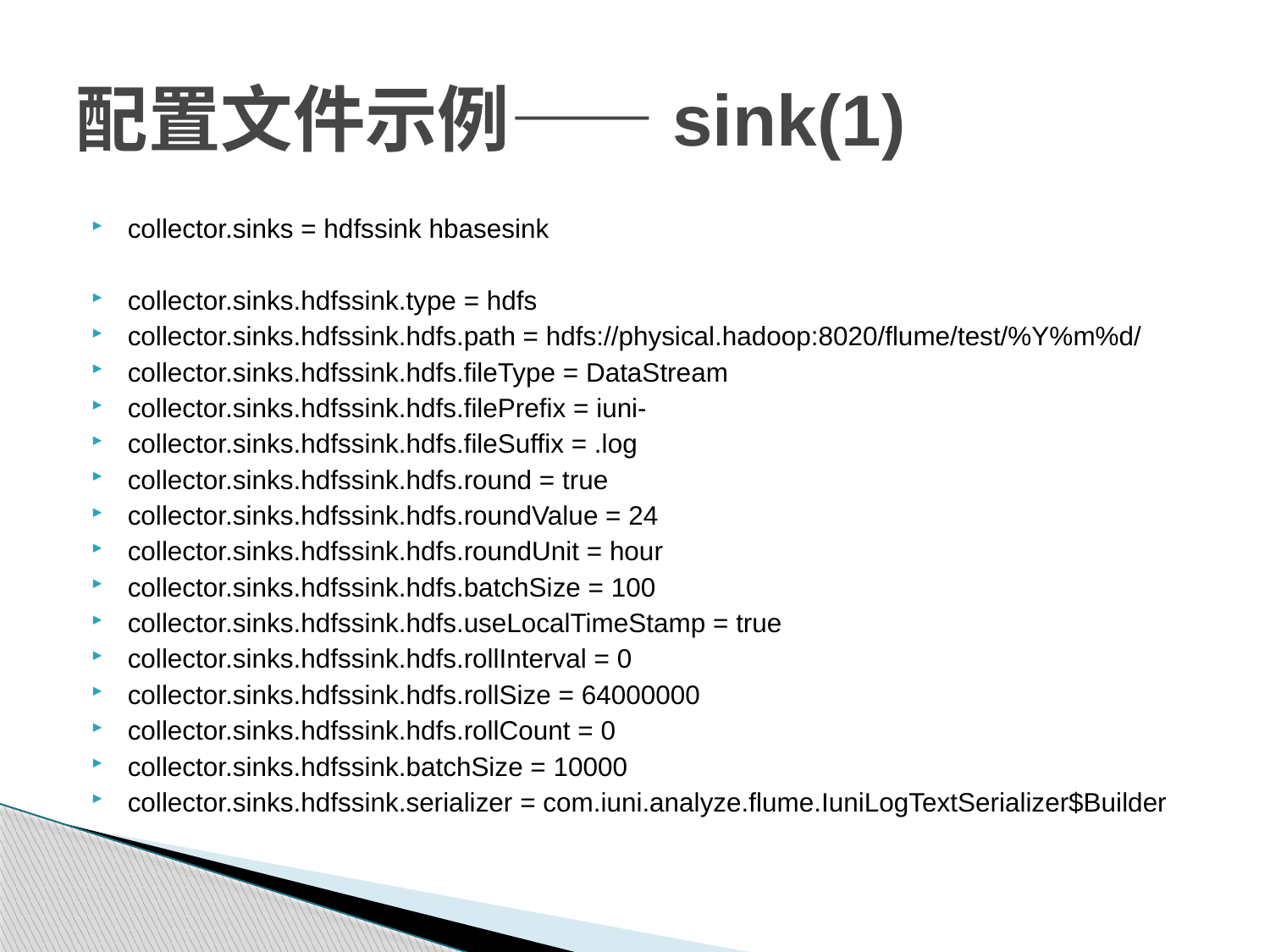

# 配置文件示例——sink(1)
collector.sinks = hdfssink hbasesink

collector.sinks.hdfssink.type = hdfs
collector.sinks.hdfssink.hdfs.path = hdfs://physical.hadoop:8020/flume/test/%Y%m%d/
collector.sinks.hdfssink.hdfs.fileType = DataStream
collector.sinks.hdfssink.hdfs.filePrefix = iuni-
collector.sinks.hdfssink.hdfs.fileSuffix = .log
collector.sinks.hdfssink.hdfs.round = true
collector.sinks.hdfssink.hdfs.roundValue = 24
collector.sinks.hdfssink.hdfs.roundUnit = hour
collector.sinks.hdfssink.hdfs.batchSize = 100
collector.sinks.hdfssink.hdfs.useLocalTimeStamp = true
collector.sinks.hdfssink.hdfs.rollInterval = 0
collector.sinks.hdfssink.hdfs.rollSize = 64000000
collector.sinks.hdfssink.hdfs.rollCount = 0
collector.sinks.hdfssink.batchSize = 10000
collector.sinks.hdfssink.serializer = com.iuni.analyze.flume.IuniLogTextSerializer$Builder